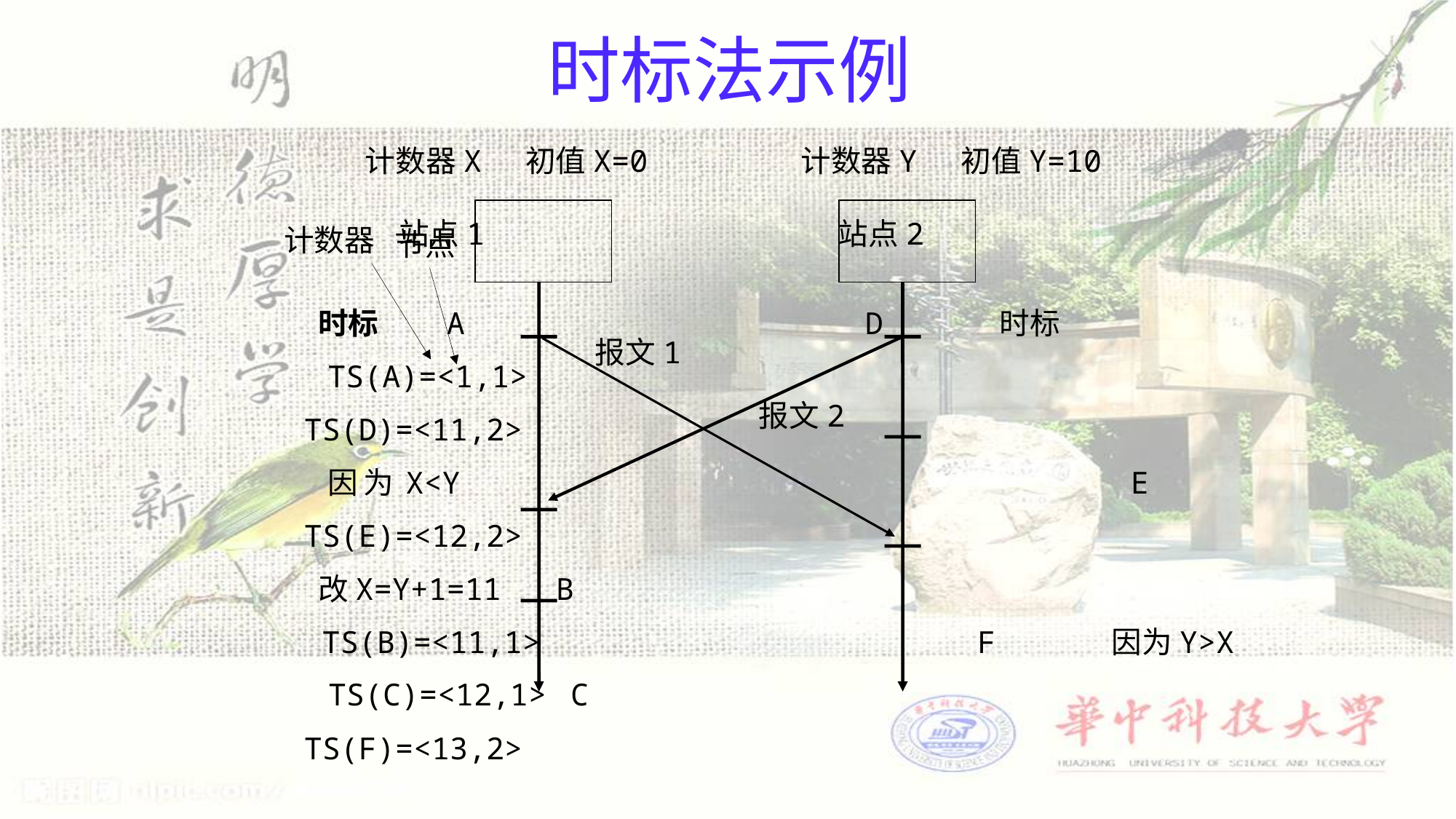

# 时标法示例
        计数器X  初值X=0        计数器Y  初值Y=10

             站点1                   站点2

 时标         A                      D      时标
 TS(A)=<1,1>                                TS(D)=<11,2>
 因为X<Y                             E      TS(E)=<12,2>
 改X=Y+1=11   B
 TS(B)=<11,1>                        F      因为Y>X
 TS(C)=<12,1> C                             TS(F)=<13,2>

          本地计数器              本地计数器
            (或时钟)               (或时钟)

计数器
节点

报文1

报文2